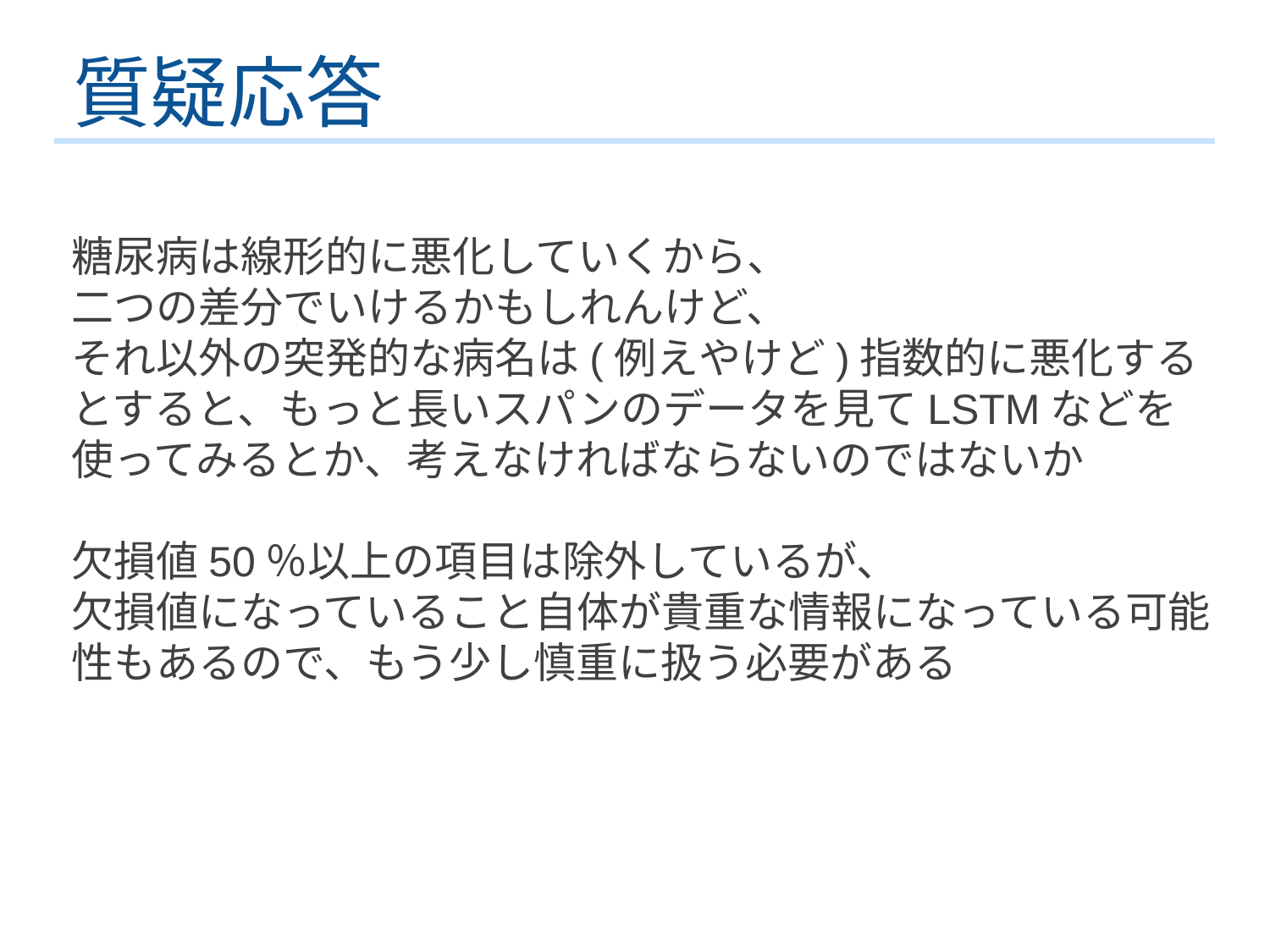

質疑応答
糖尿病は線形的に悪化していくから、
二つの差分でいけるかもしれんけど、
それ以外の突発的な病名は(例えやけど)指数的に悪化するとすると、もっと長いスパンのデータを見てLSTMなどを使ってみるとか、考えなければならないのではないか

欠損値50％以上の項目は除外しているが、
欠損値になっていること自体が貴重な情報になっている可能性もあるので、もう少し慎重に扱う必要がある